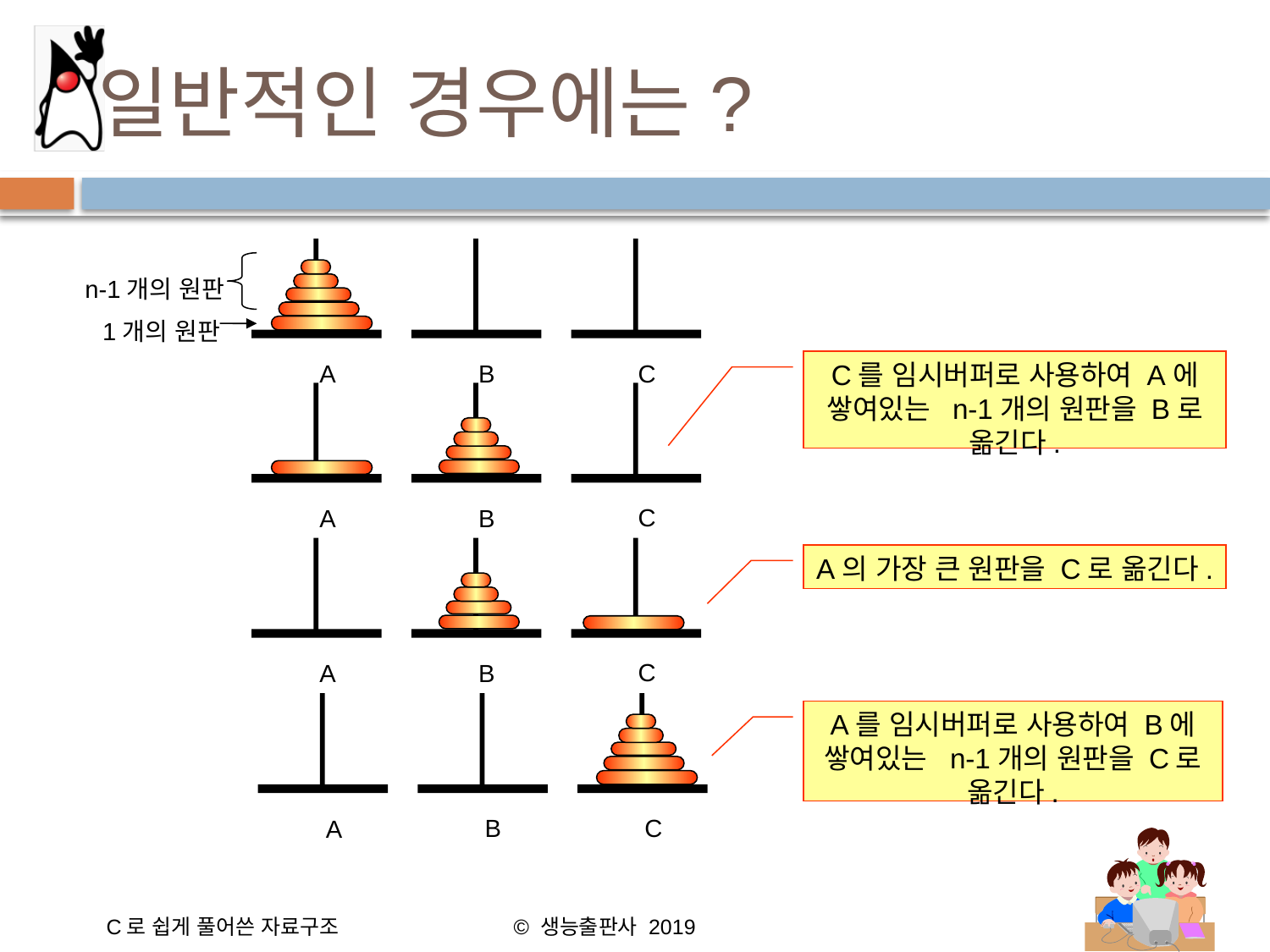

# 일반적인 경우에는?

n-1개의 원판

1개의 원판

C
B
A

C
B
A

C
B
A

C
B
A
C를 임시버퍼로 사용하여 A에 쌓여있는  n-1개의 원판을 B로 옮긴다.
A의 가장 큰 원판을 C로 옮긴다.
A를 임시버퍼로 사용하여 B에 쌓여있는  n-1개의 원판을 C로 옮긴다.